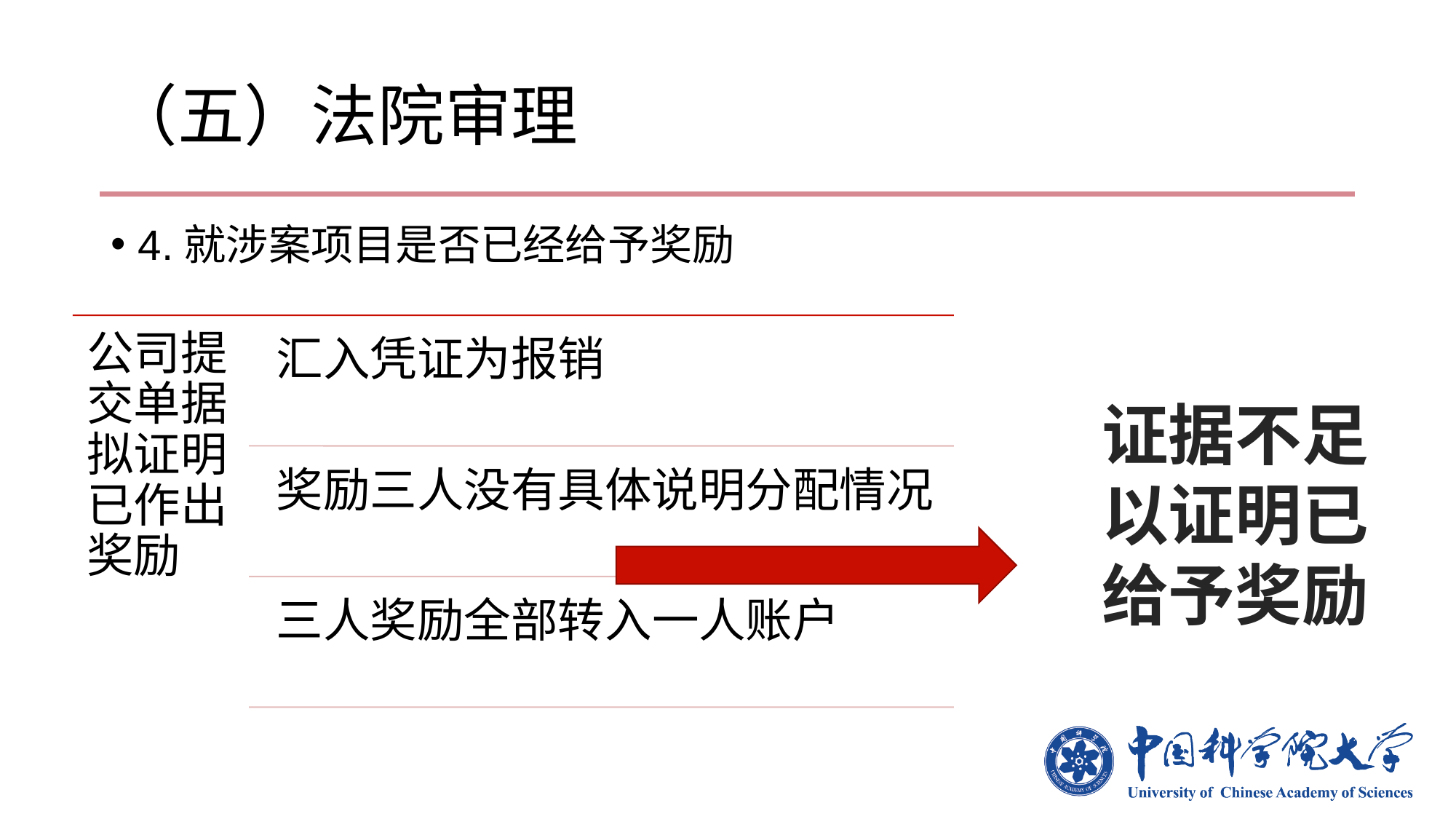

# （五）法院审理
4.就涉案项目是否已经给予奖励
公司提交单据拟证明已作出奖励
汇入凭证为报销
奖励三人没有具体说明分配情况
三人奖励全部转入一人账户
证据不足以证明已给予奖励